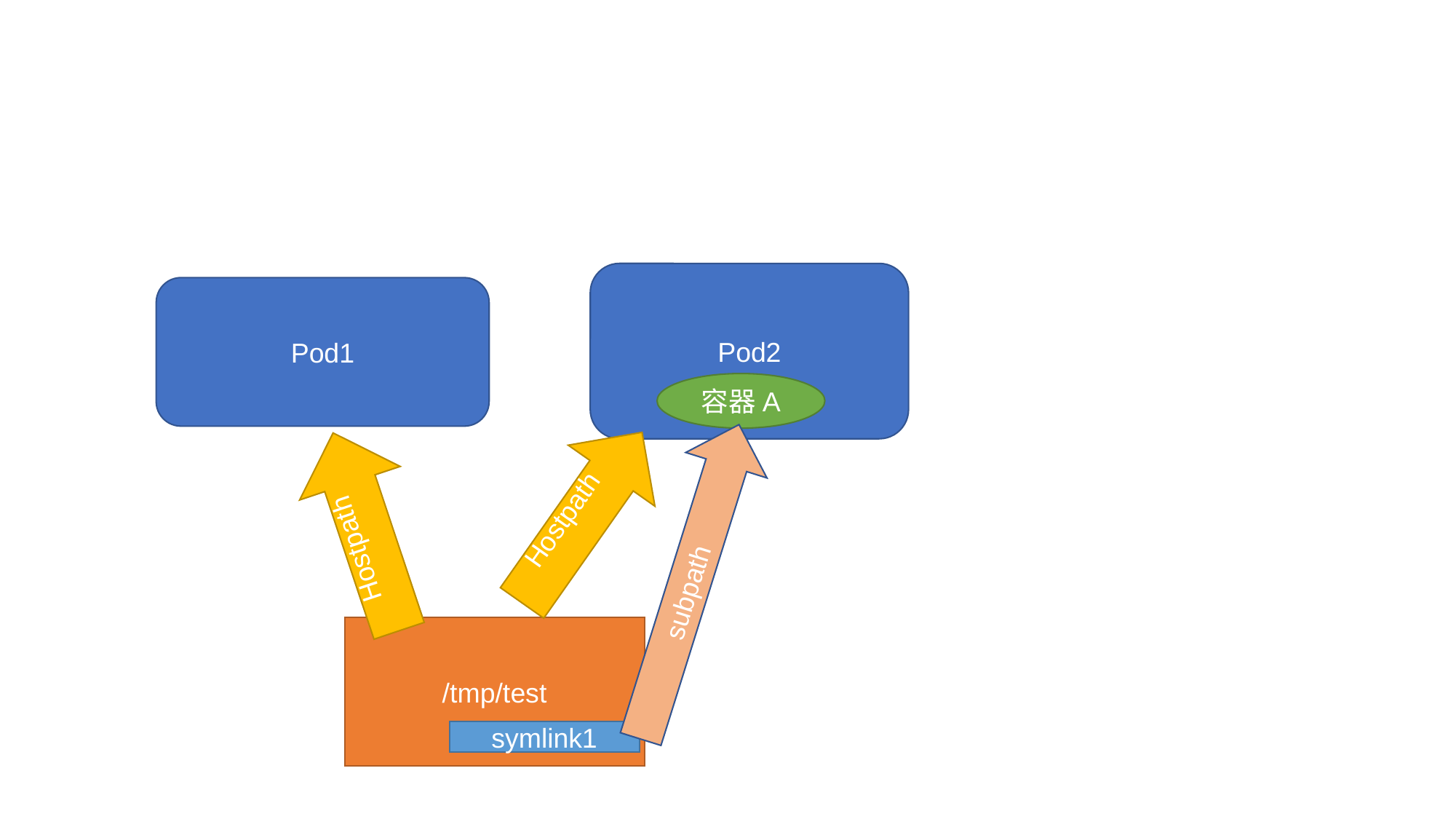

#

Pod2
Pod1
容器A
Hostpath

Hostpath

subpath
/tmp/test
symlink1